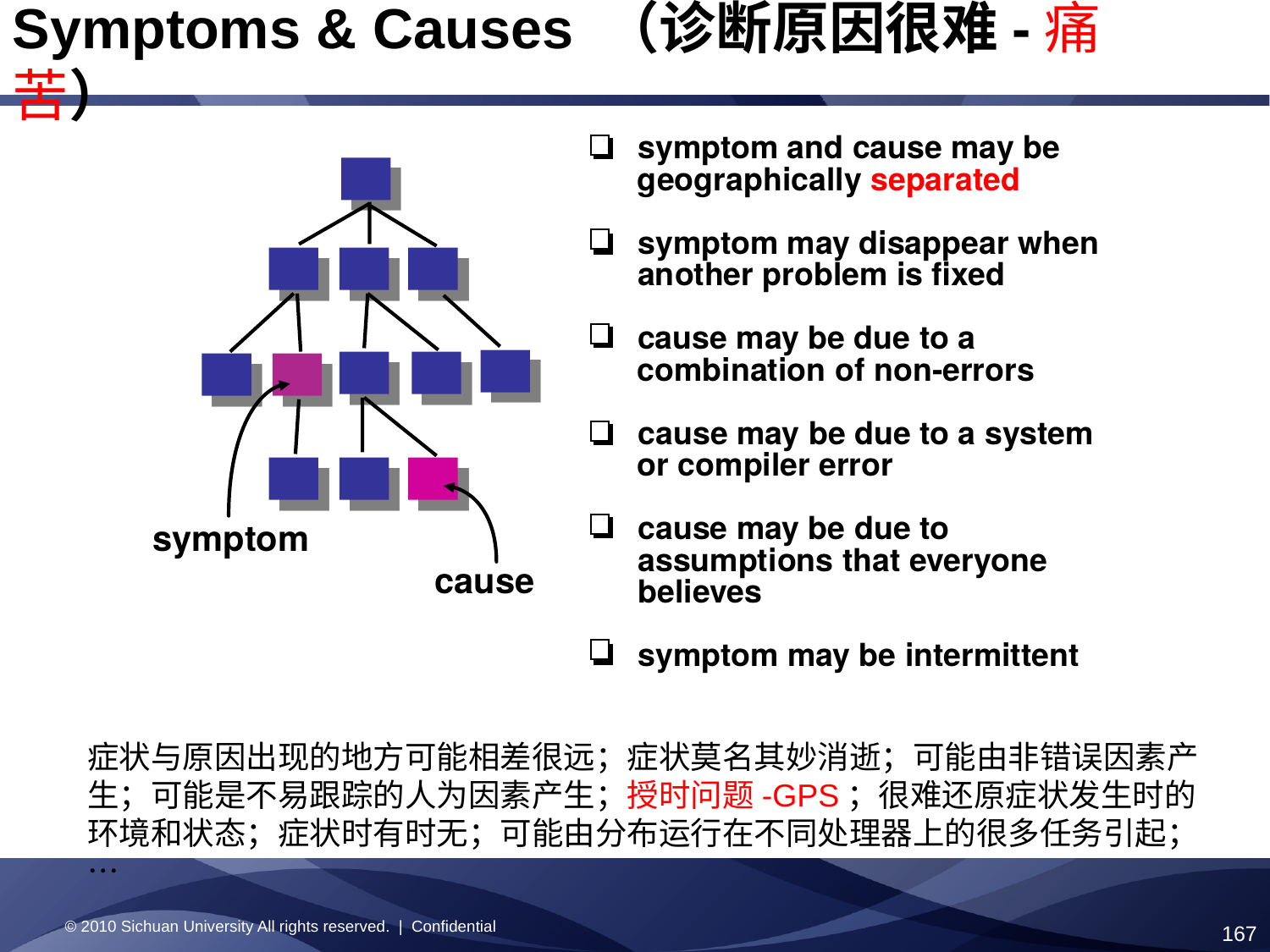

Symptoms & Causes （诊断原因很难-痛苦）
symptom and cause may be

geographically separated

symptom may disappear when

another problem is fixed

cause may be due to a

combination of non-errors

cause may be due to a system

or compiler error

cause may be due to
symptom

assumptions that everyone
cause
believes

symptom may be intermittent

症状与原因出现的地方可能相差很远；症状莫名其妙消逝；可能由非错误因素产生；可能是不易跟踪的人为因素产生；授时问题-GPS；很难还原症状发生时的环境和状态；症状时有时无；可能由分布运行在不同处理器上的很多任务引起；…
© 2010 Sichuan University All rights reserved.  |  Confidential
167